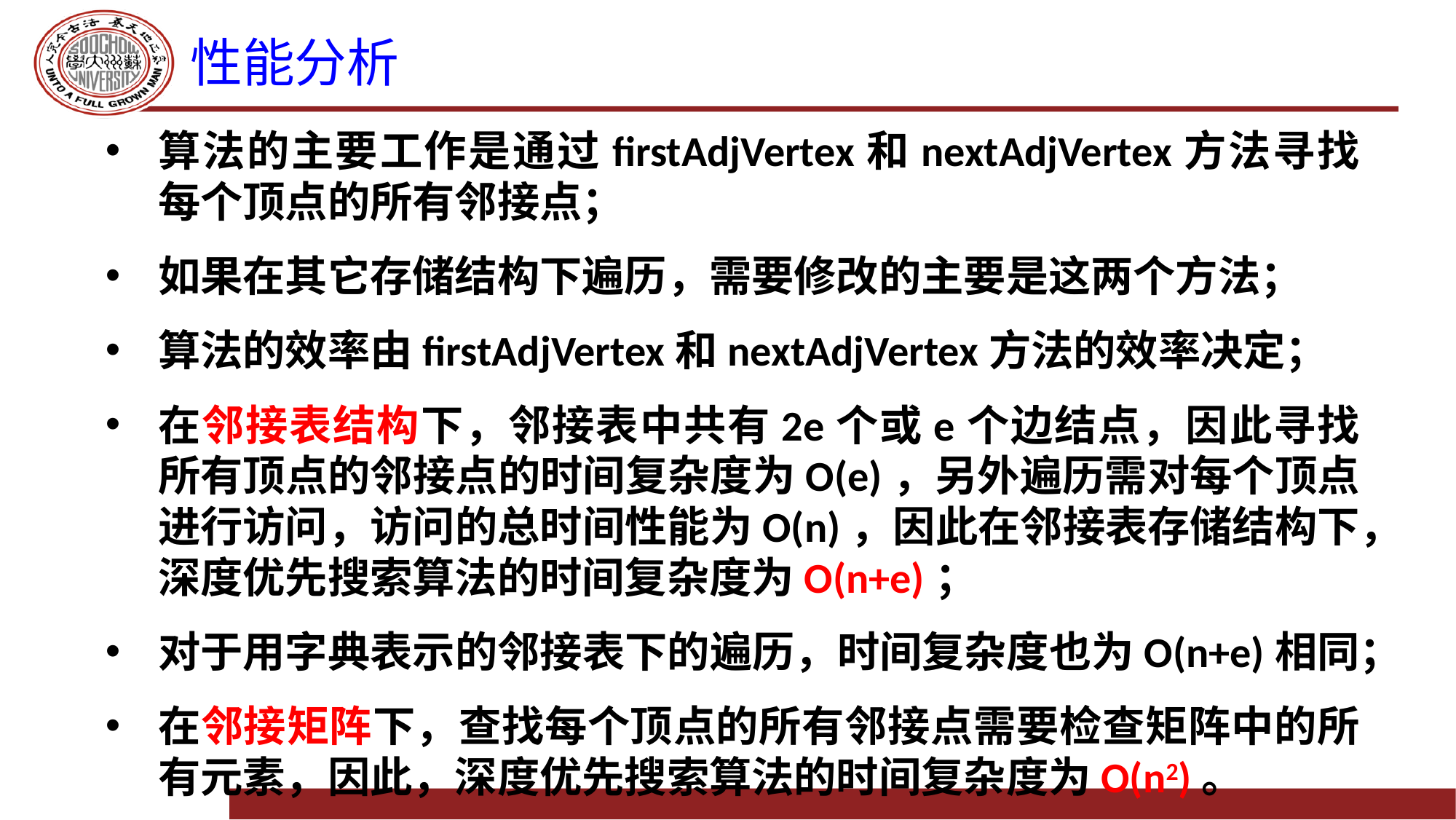

# 性能分析
算法的主要工作是通过firstAdjVertex和nextAdjVertex方法寻找每个顶点的所有邻接点；
如果在其它存储结构下遍历，需要修改的主要是这两个方法；
算法的效率由firstAdjVertex和nextAdjVertex方法的效率决定；
在邻接表结构下，邻接表中共有2e个或e个边结点，因此寻找所有顶点的邻接点的时间复杂度为O(e)，另外遍历需对每个顶点进行访问，访问的总时间性能为O(n)，因此在邻接表存储结构下，深度优先搜索算法的时间复杂度为O(n+e)；
对于用字典表示的邻接表下的遍历，时间复杂度也为O(n+e)相同；
在邻接矩阵下，查找每个顶点的所有邻接点需要检查矩阵中的所有元素，因此，深度优先搜索算法的时间复杂度为O(n2)。